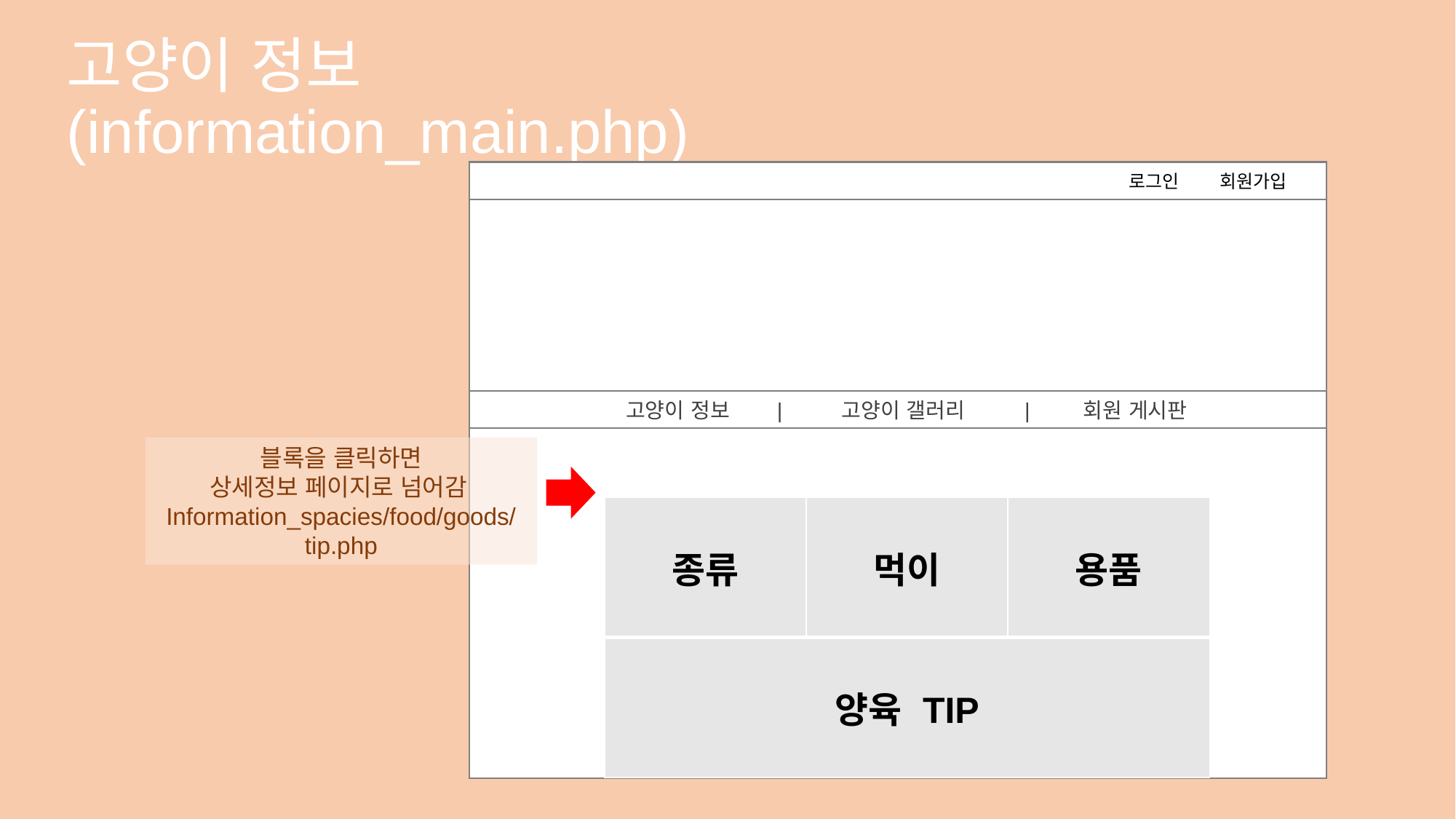

# 고양이 정보 (information_main.php)

로그인
회원가입
  고양이 정보       |         고양이 갤러리         |        회원 게시판
블록을 클릭하면
상세정보 페이지로 넘어감Information_spacies/food/goods/tip.php

| 종류 | 먹이 | 용품 |
| --- | --- | --- |
| 양육 TIP |  |  |